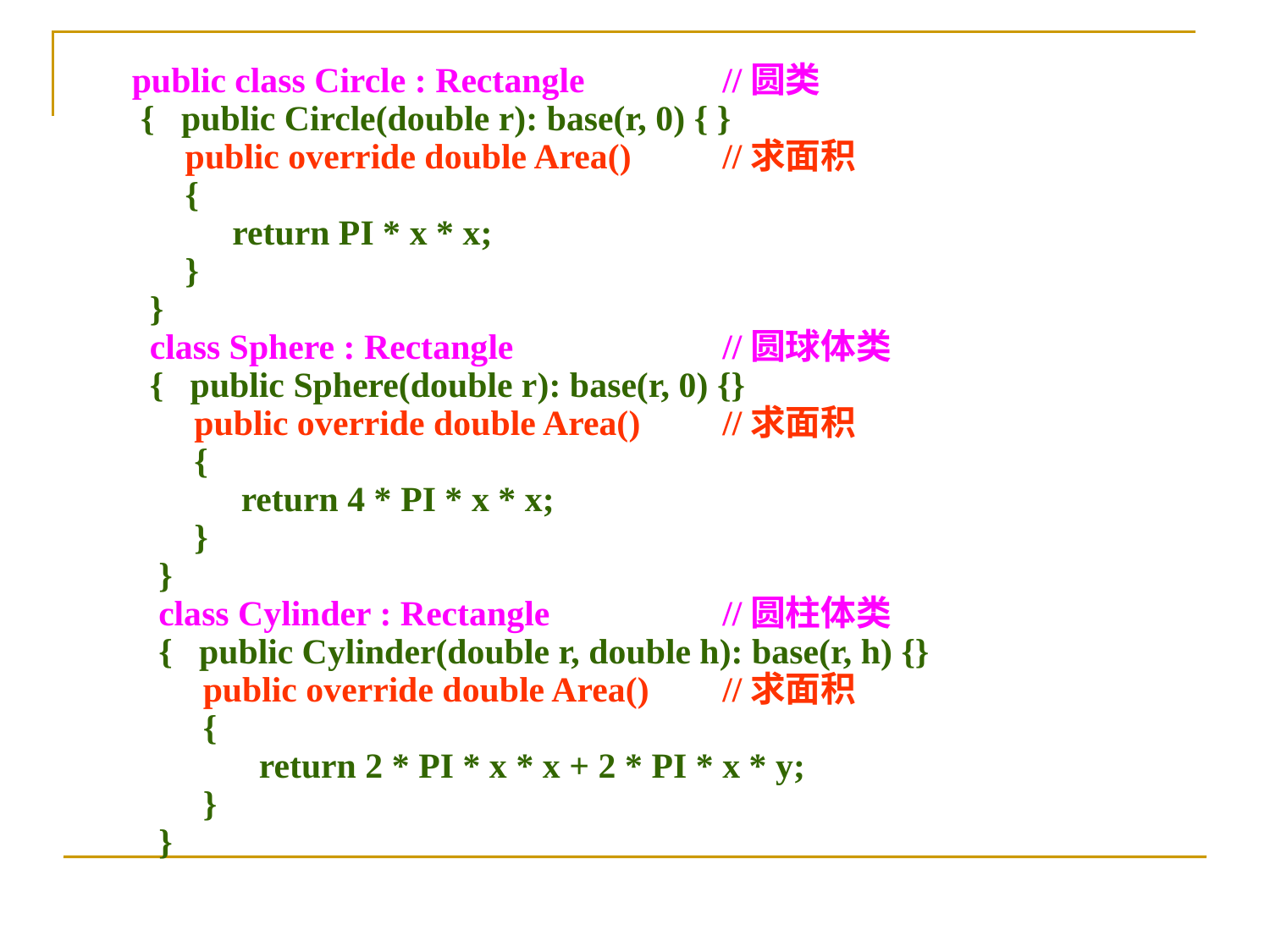

public class Circle : Rectangle  	//圆类
      {   public Circle(double r): base(r, 0) { }
           public override double Area()  	//求面积
           {
            	  return PI * x * x;
           }
       }
       class Sphere : Rectangle        		//圆球体类
       {   public Sphere(double r): base(r, 0) {}
            public override double Area() 	//求面积
            {
            	   return 4 * PI * x * x;
            }
        }
        class Cylinder : Rectangle      	//圆柱体类
        {   public Cylinder(double r, double h): base(r, h) {}
             public override double Area()  	//求面积
             {
            	     return 2 * PI * x * x + 2 * PI * x * y;
             }
        }